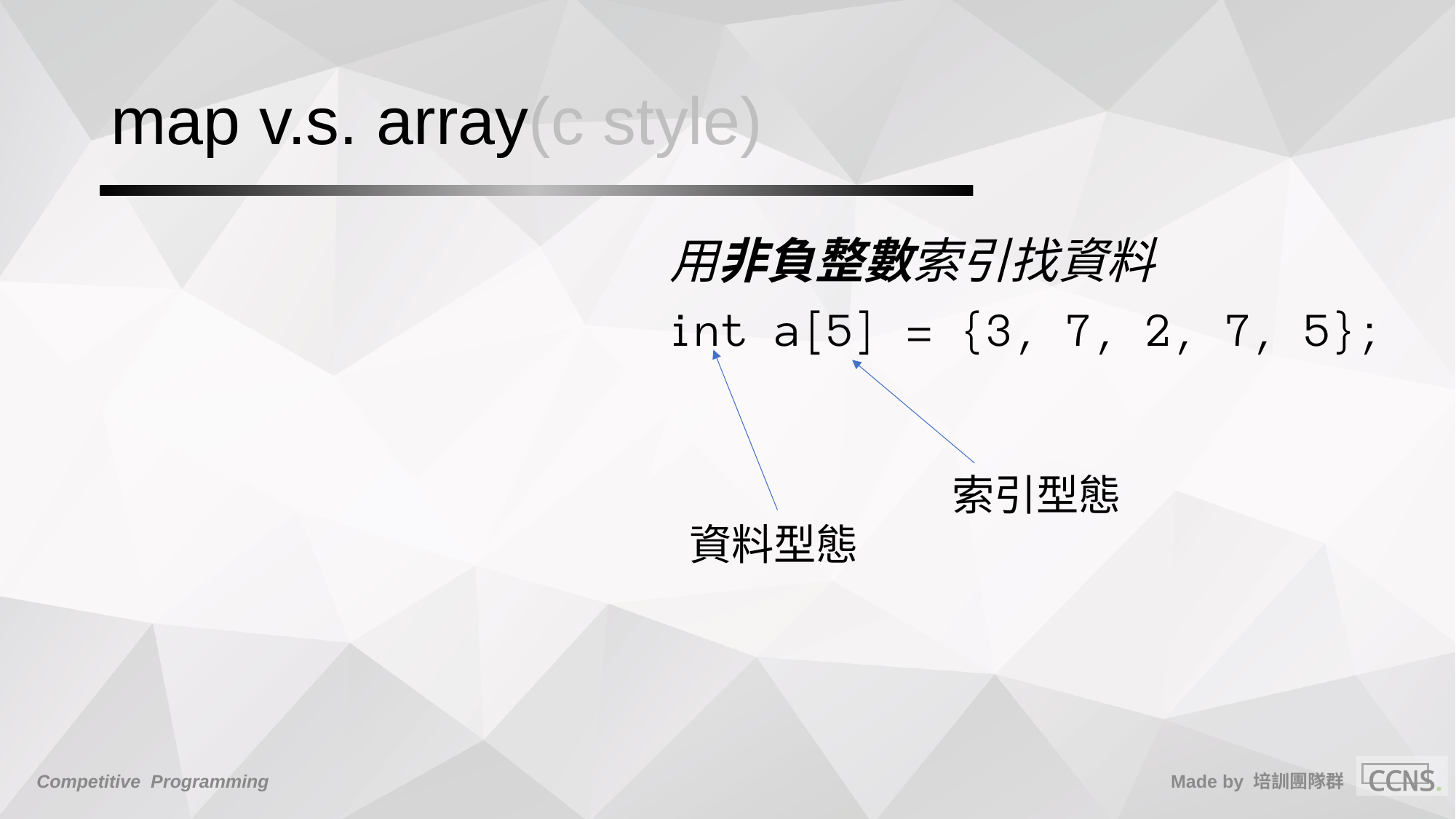

# map v.s. array(c style)
用非負整數索引找資料
int a[5] = {3, 7, 2, 7, 5};

索引型態
資料型態